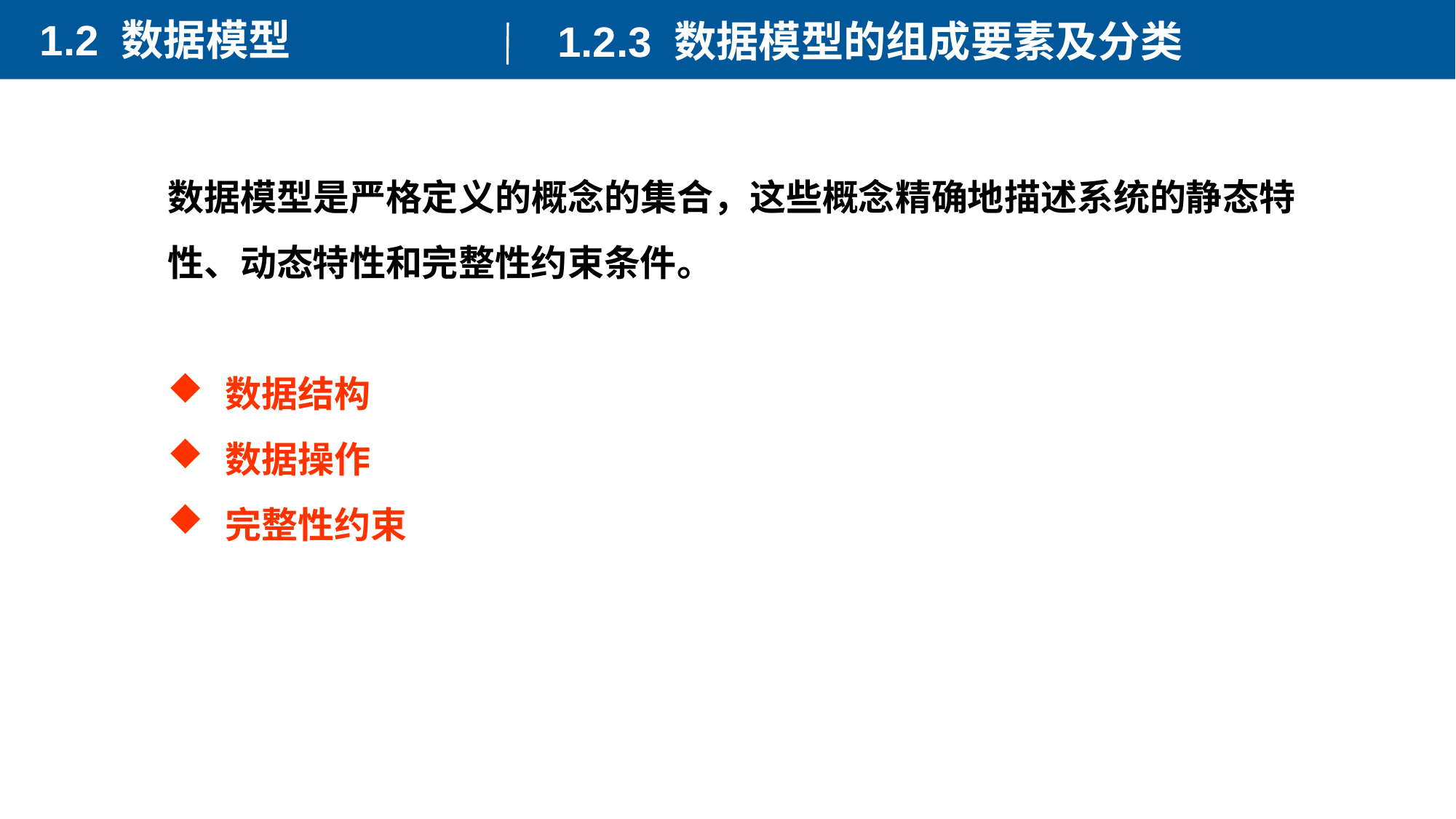

1.2 数据模型
1.2.3 数据模型的组成要素及分类
数据模型是严格定义的概念的集合，这些概念精确地描述系统的静态特性、动态特性和完整性约束条件。

 数据结构
 数据操作
 完整性约束